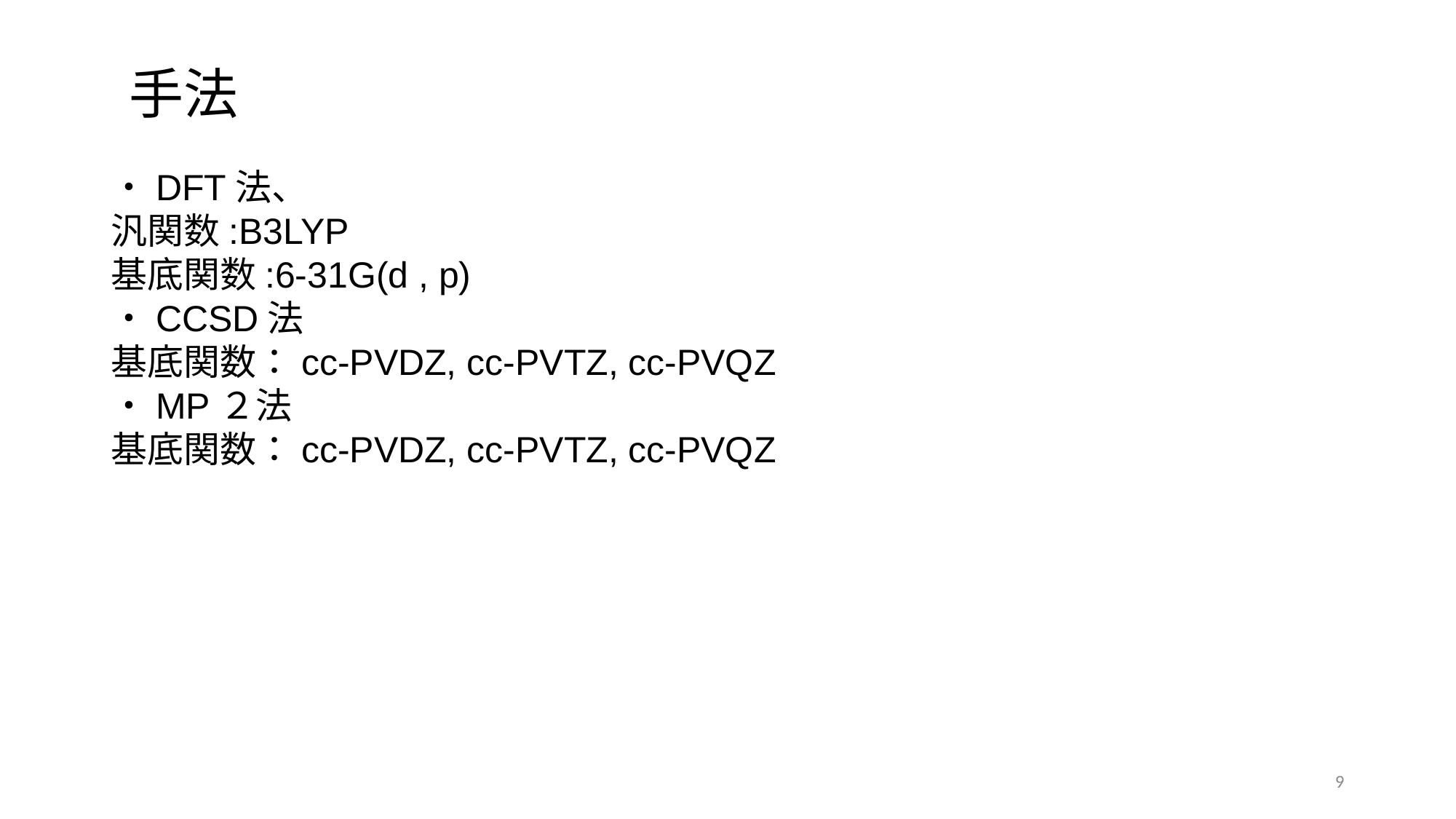

手法
・DFT法、
汎関数:B3LYP
基底関数:6-31G(d , p)
・CCSD法
基底関数：cc-PVDZ, cc-PVTZ, cc-PVQZ
・MP２法
基底関数：cc-PVDZ, cc-PVTZ, cc-PVQZ
9